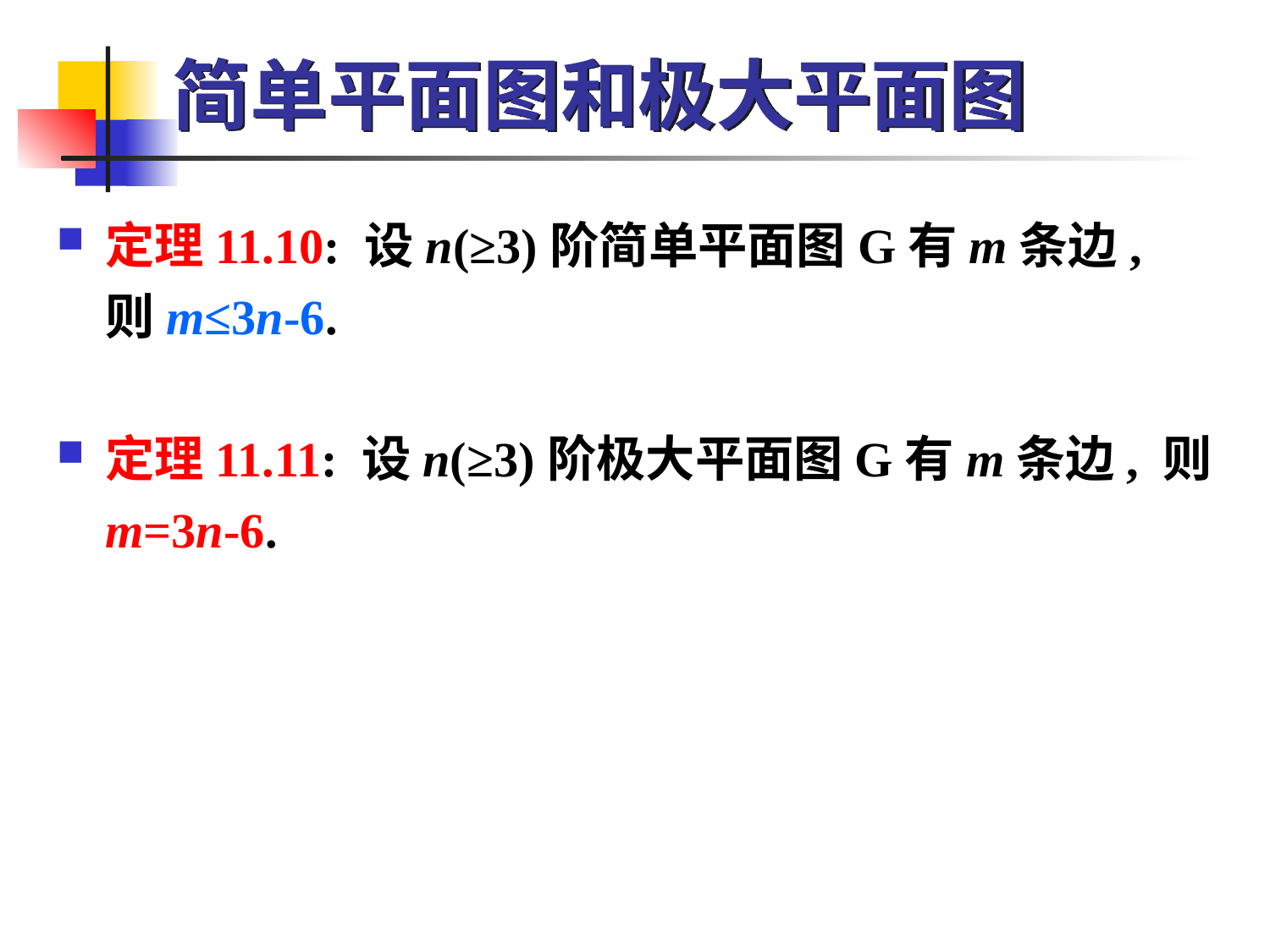

# 简单平面图和极大平面图
定理11.10: 设n(≥3)阶简单平面图G有m条边, 则m≤3n-6.

定理11.11: 设n(≥3)阶极大平面图G有m条边, 则m=3n-6.